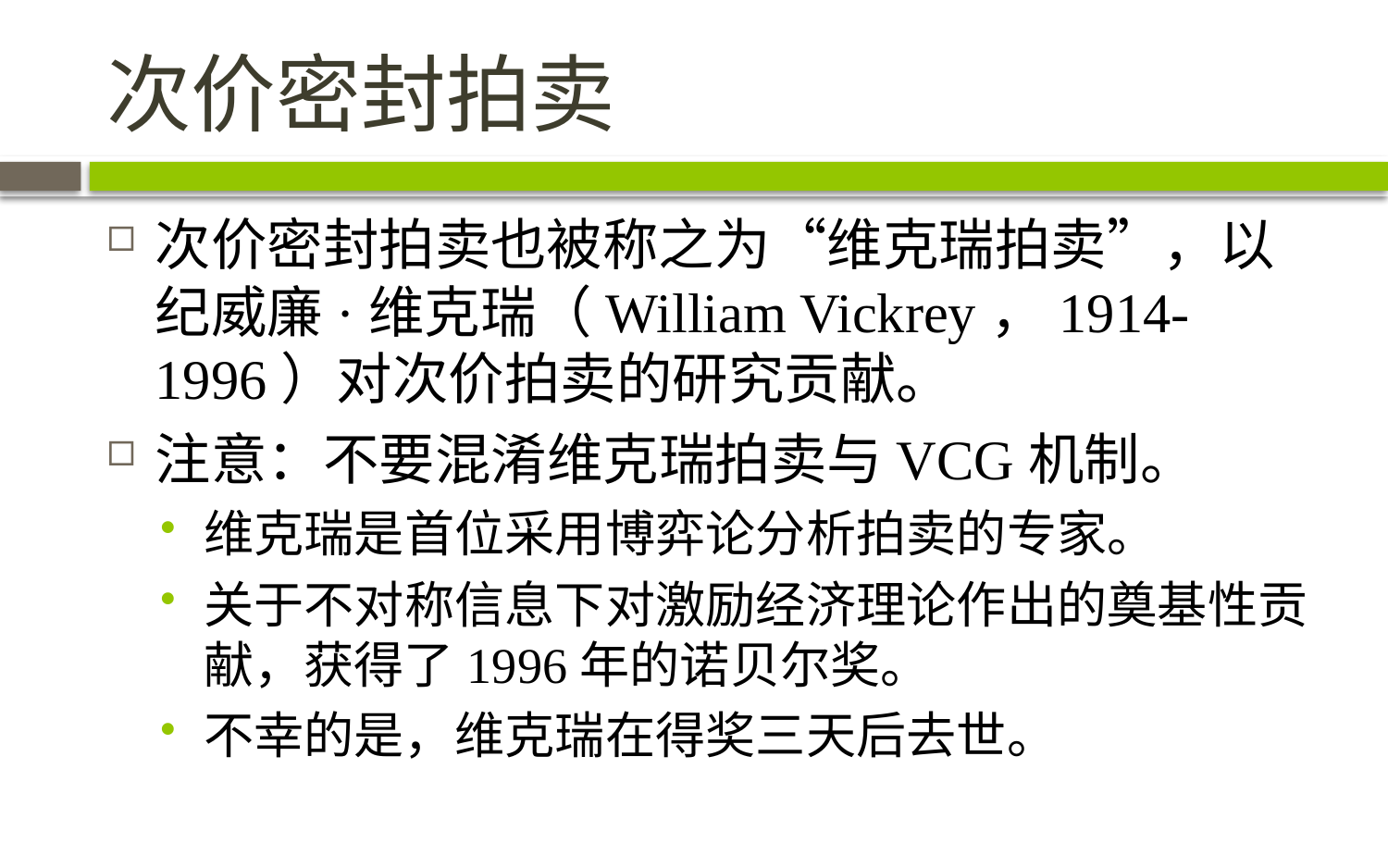

# 次价密封拍卖
次价密封拍卖也被称之为“维克瑞拍卖”，以纪威廉·维克瑞（William Vickrey，1914-1996）对次价拍卖的研究贡献。
注意：不要混淆维克瑞拍卖与VCG机制。
维克瑞是首位采用博弈论分析拍卖的专家。
关于不对称信息下对激励经济理论作出的奠基性贡献，获得了1996年的诺贝尔奖。
不幸的是，维克瑞在得奖三天后去世。